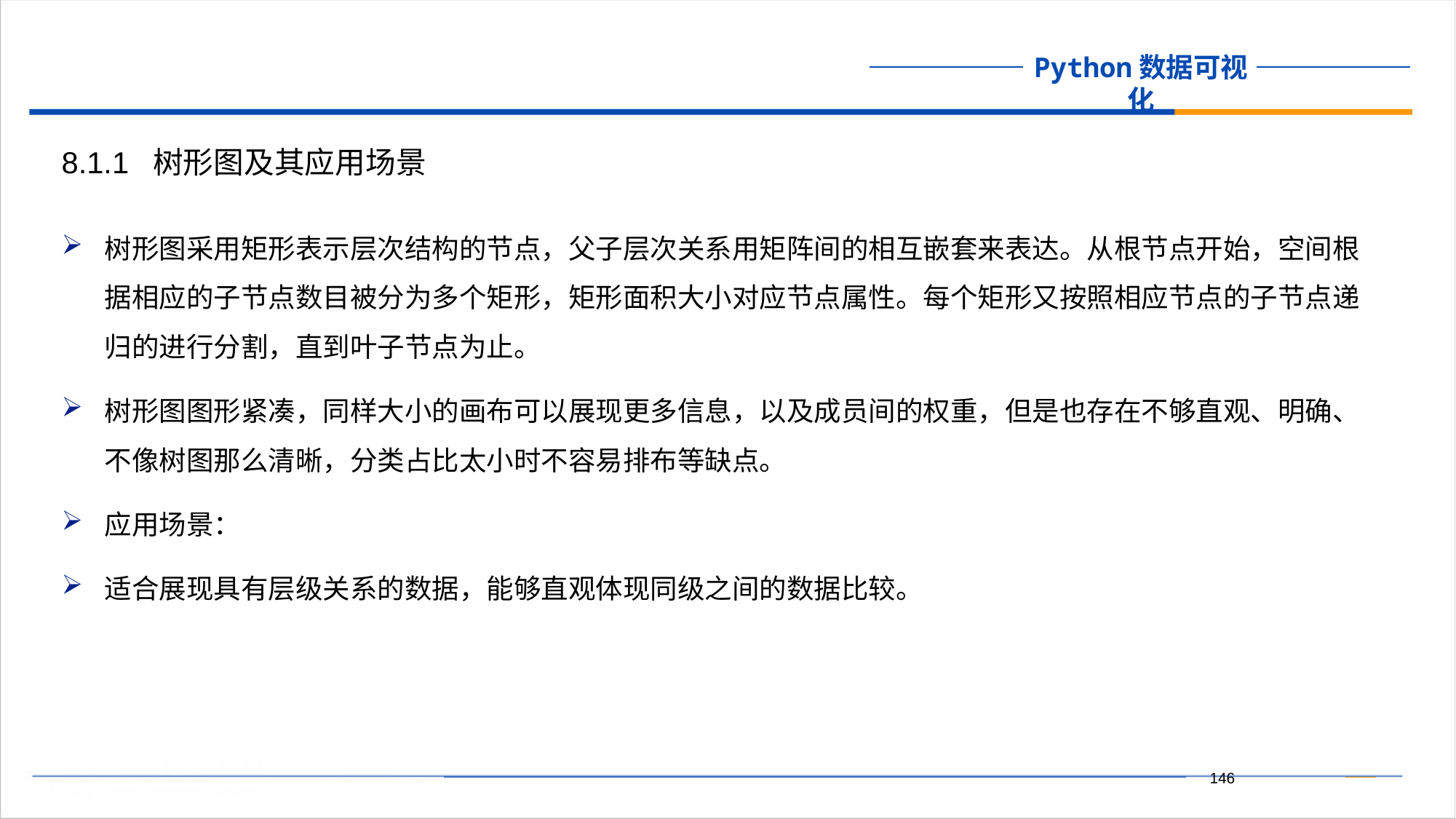

8.1.1  树形图及其应用场景
树形图采用矩形表示层次结构的节点，父子层次关系用矩阵间的相互嵌套来表达。从根节点开始，空间根据相应的子节点数目被分为多个矩形，矩形面积大小对应节点属性。每个矩形又按照相应节点的子节点递归的进行分割，直到叶子节点为止。
树形图图形紧凑，同样大小的画布可以展现更多信息，以及成员间的权重，但是也存在不够直观、明确、不像树图那么清晰，分类占比太小时不容易排布等缺点。
应用场景：
适合展现具有层级关系的数据，能够直观体现同级之间的数据比较。